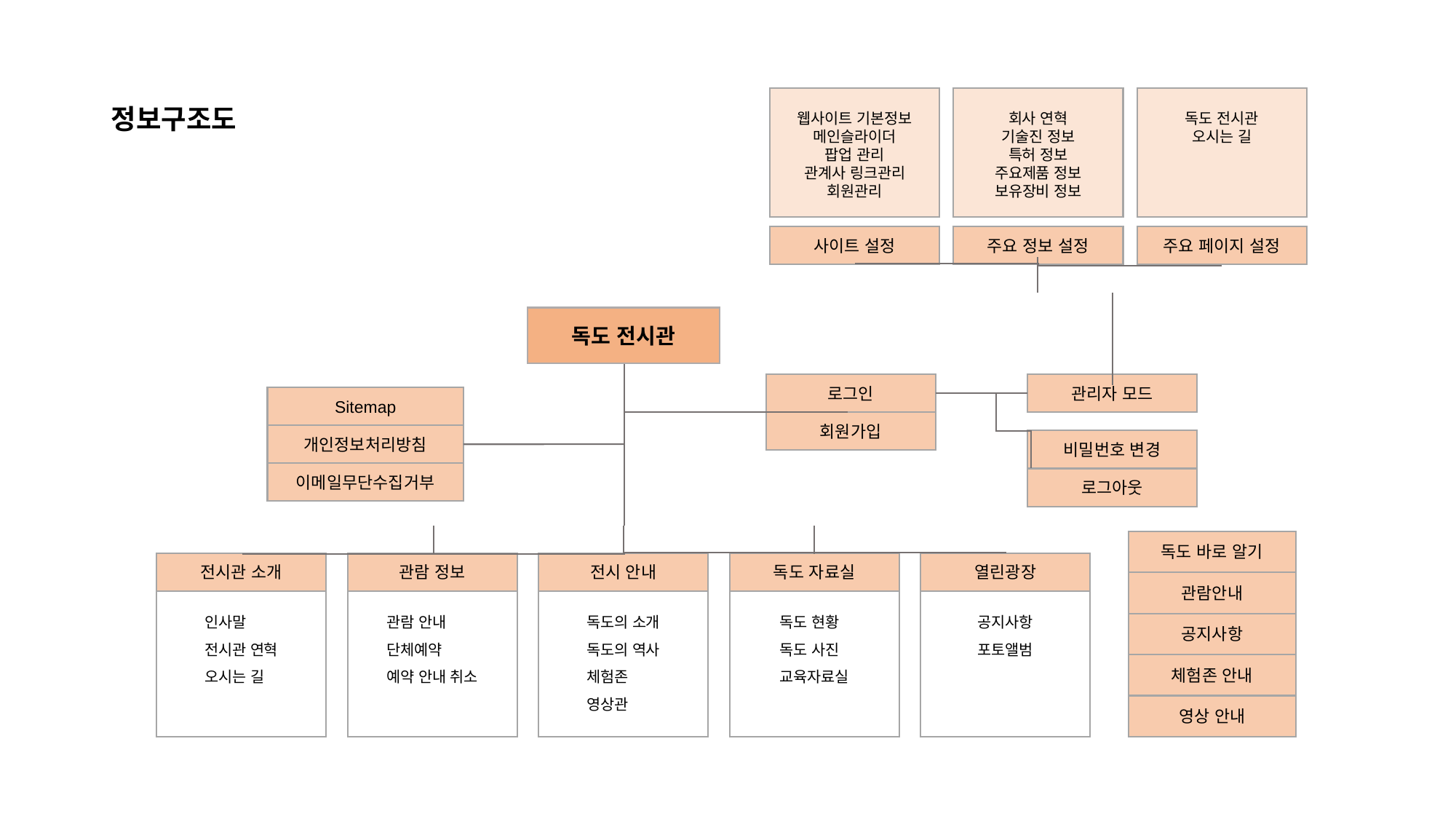

웹사이트 기본정보
메인슬라이더
팝업 관리
관계사 링크관리
회원관리

회사 연혁
기술진 정보
특허 정보
주요제품 정보
보유장비 정보

독도 전시관
오시는 길
정보구조도

사이트 설정

주요 정보 설정

주요 페이지 설정

독도 전시관

로그인

회원가입

관리자 모드

Sitemap

개인정보처리방침

이메일무단수집거부

비밀번호 변경

로그아웃

독도 바로 알기

관람안내

공지사항

체험존 안내

영상 안내

전시관 소개

인사말
전시관 연혁
오시는 길

관람 정보

관람 안내
단체예약
예약 안내 취소

전시 안내

독도의 소개
독도의 역사
체험존
영상관

독도 자료실

독도 현황
독도 사진
교육자료실

열린광장

공지사항
포토앨범